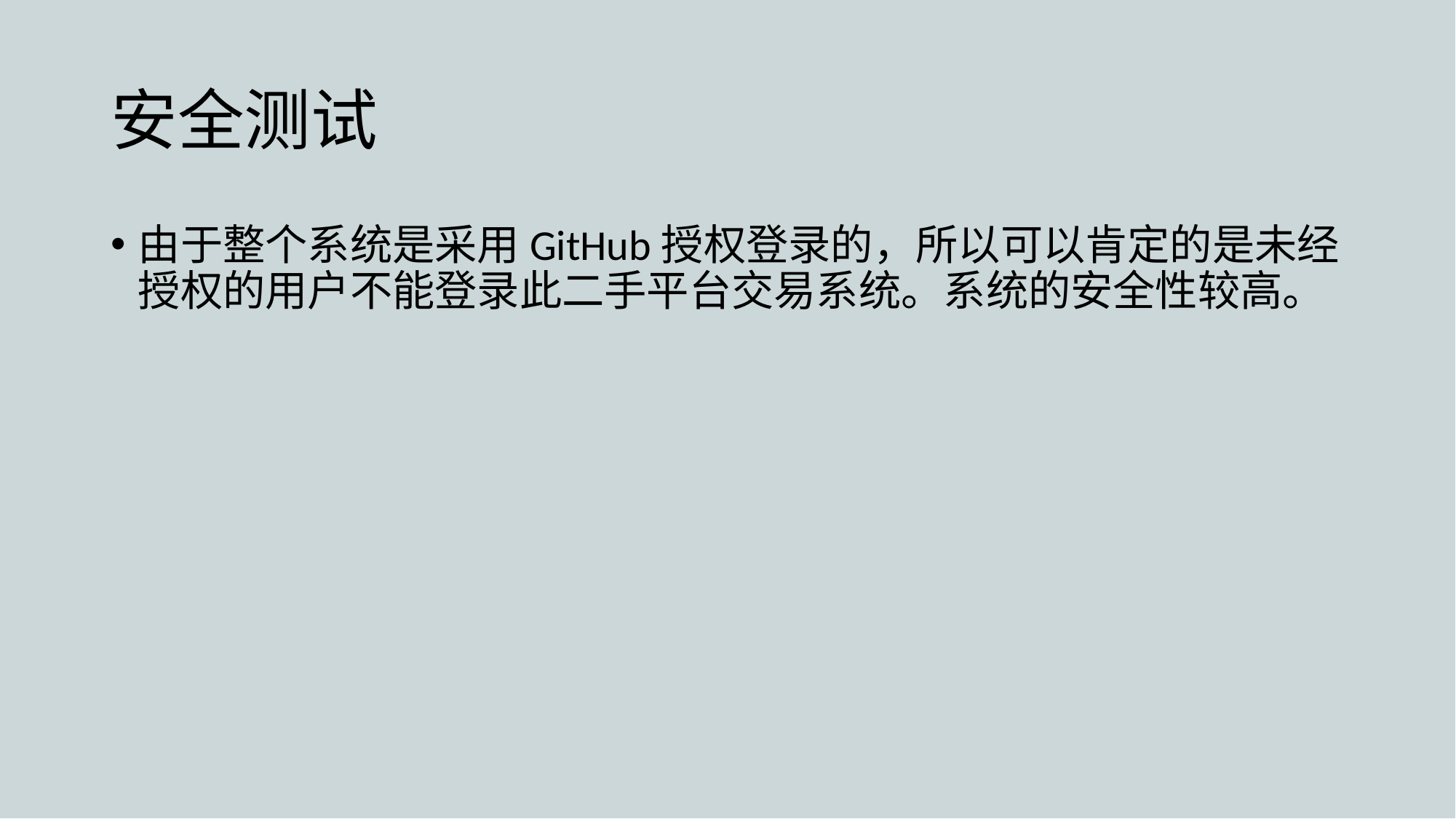

# 安全测试
由于整个系统是采用GitHub授权登录的，所以可以肯定的是未经授权的用户不能登录此二手平台交易系统。系统的安全性较高。